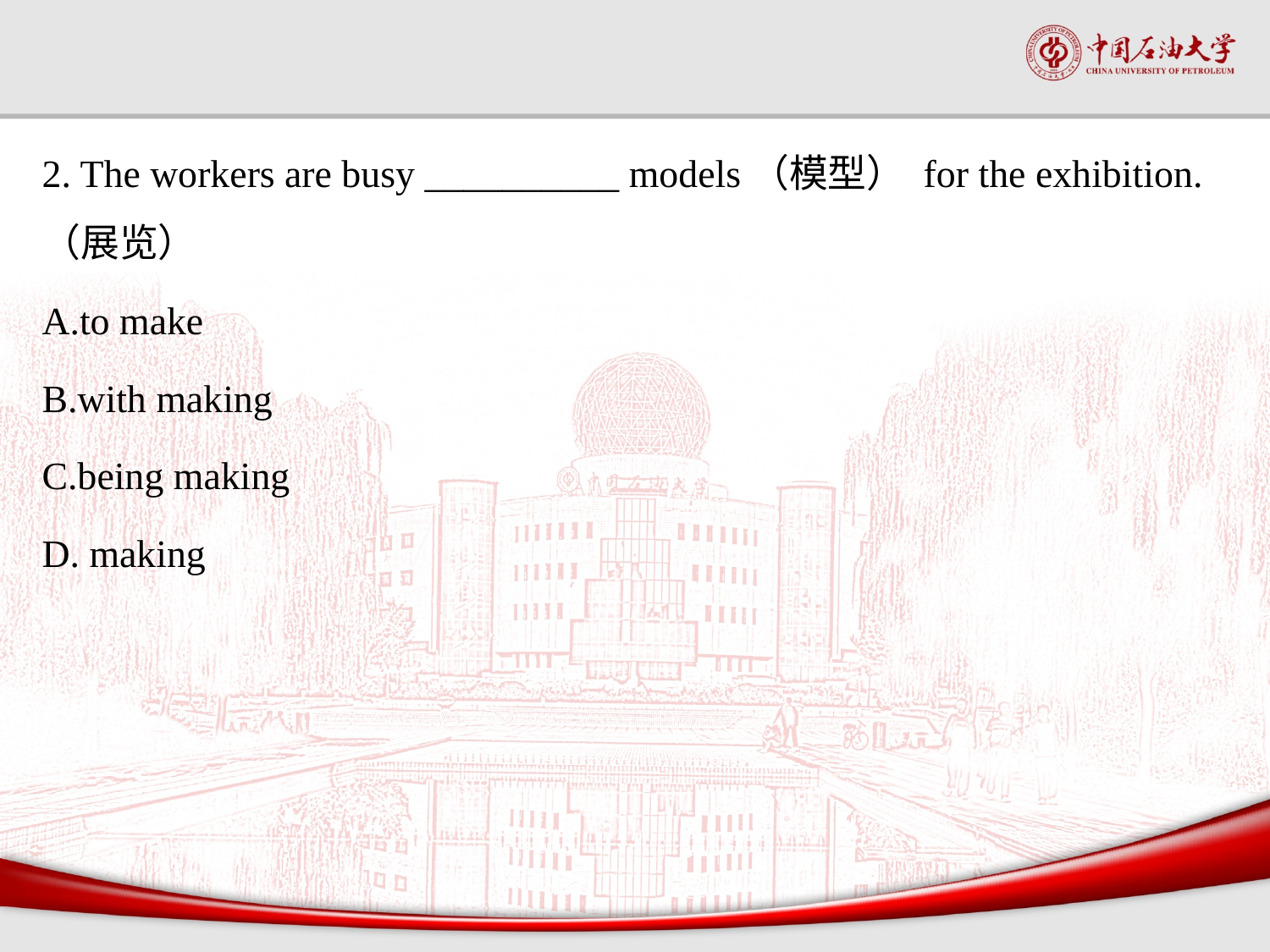

#
2. The workers are busy __________ models（模型） for the exhibition. （展览）
A.to make
B.with making
C.being making
D. making